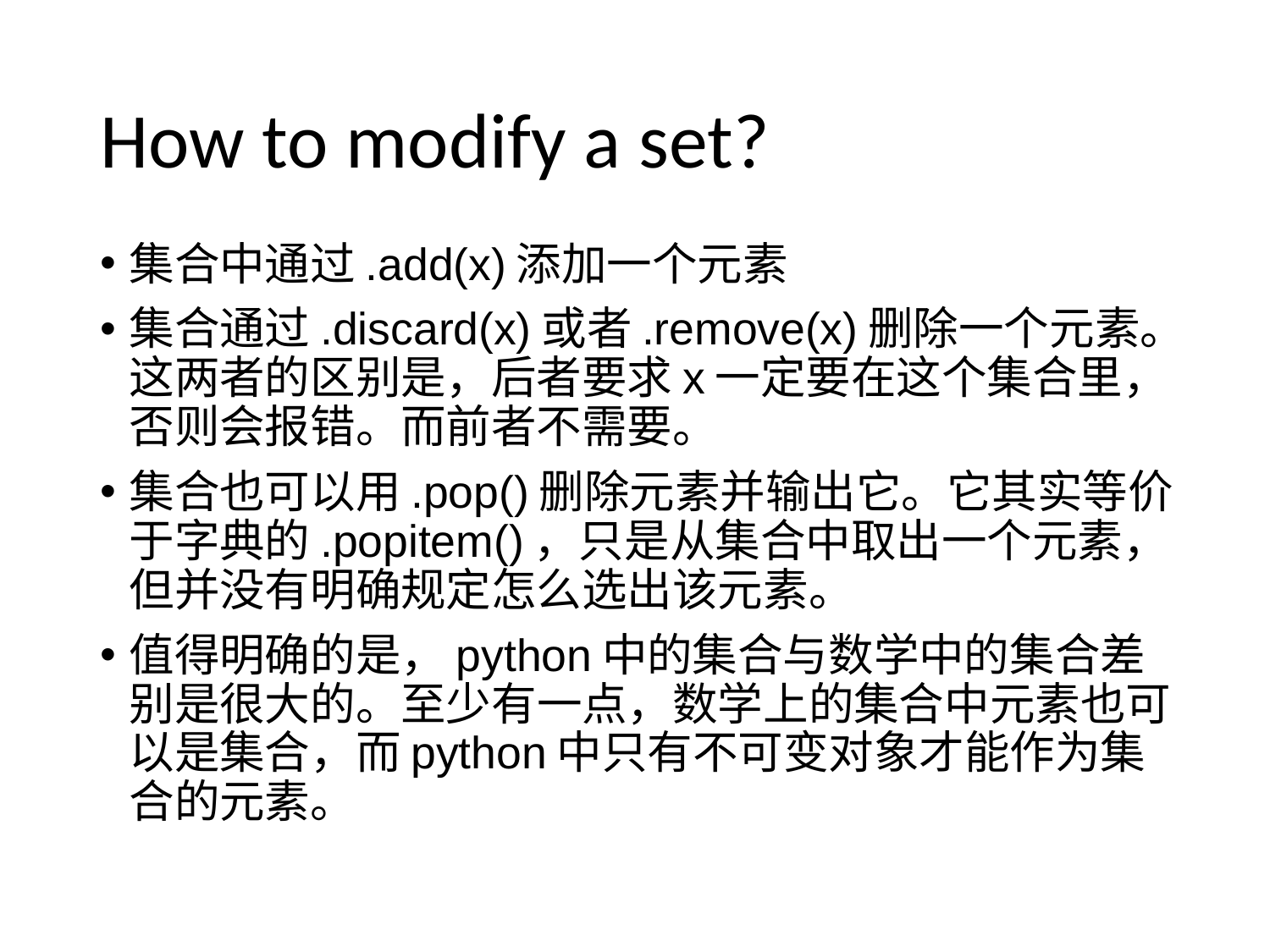

# How to modify a set?
集合中通过.add(x)添加一个元素
集合通过.discard(x)或者.remove(x)删除一个元素。这两者的区别是，后者要求x一定要在这个集合里，否则会报错。而前者不需要。
集合也可以用.pop()删除元素并输出它。它其实等价于字典的.popitem()，只是从集合中取出一个元素，但并没有明确规定怎么选出该元素。
值得明确的是，python中的集合与数学中的集合差别是很大的。至少有一点，数学上的集合中元素也可以是集合，而python中只有不可变对象才能作为集合的元素。